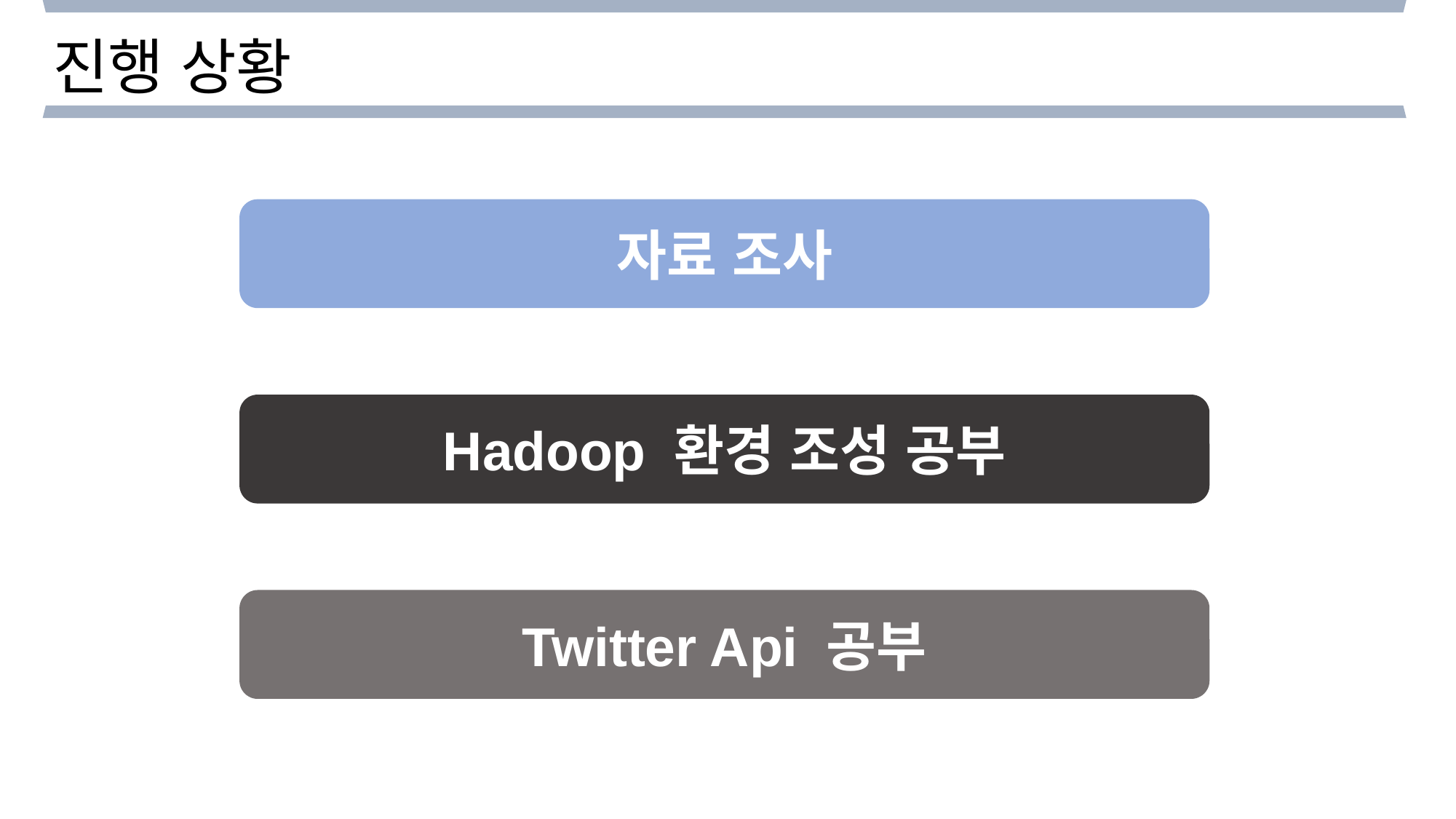

진행 상황

자료 조사
Hadoop 환경 조성 공부
Twitter Api 공부